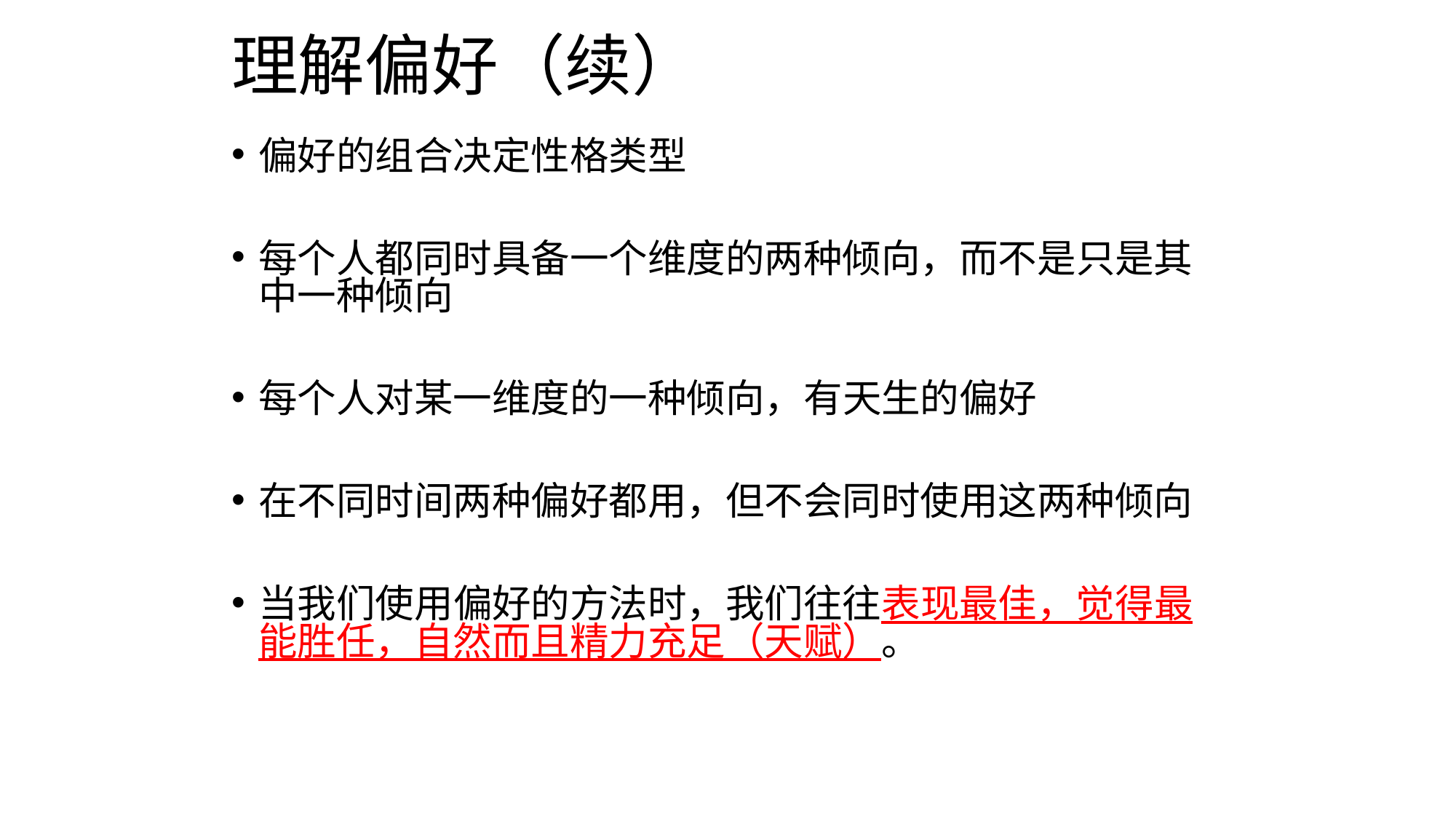

# 理解偏好（续）
偏好的组合决定性格类型

每个人都同时具备一个维度的两种倾向，而不是只是其中一种倾向

每个人对某一维度的一种倾向，有天生的偏好

在不同时间两种偏好都用，但不会同时使用这两种倾向

当我们使用偏好的方法时，我们往往表现最佳，觉得最能胜任，自然而且精力充足（天赋）。